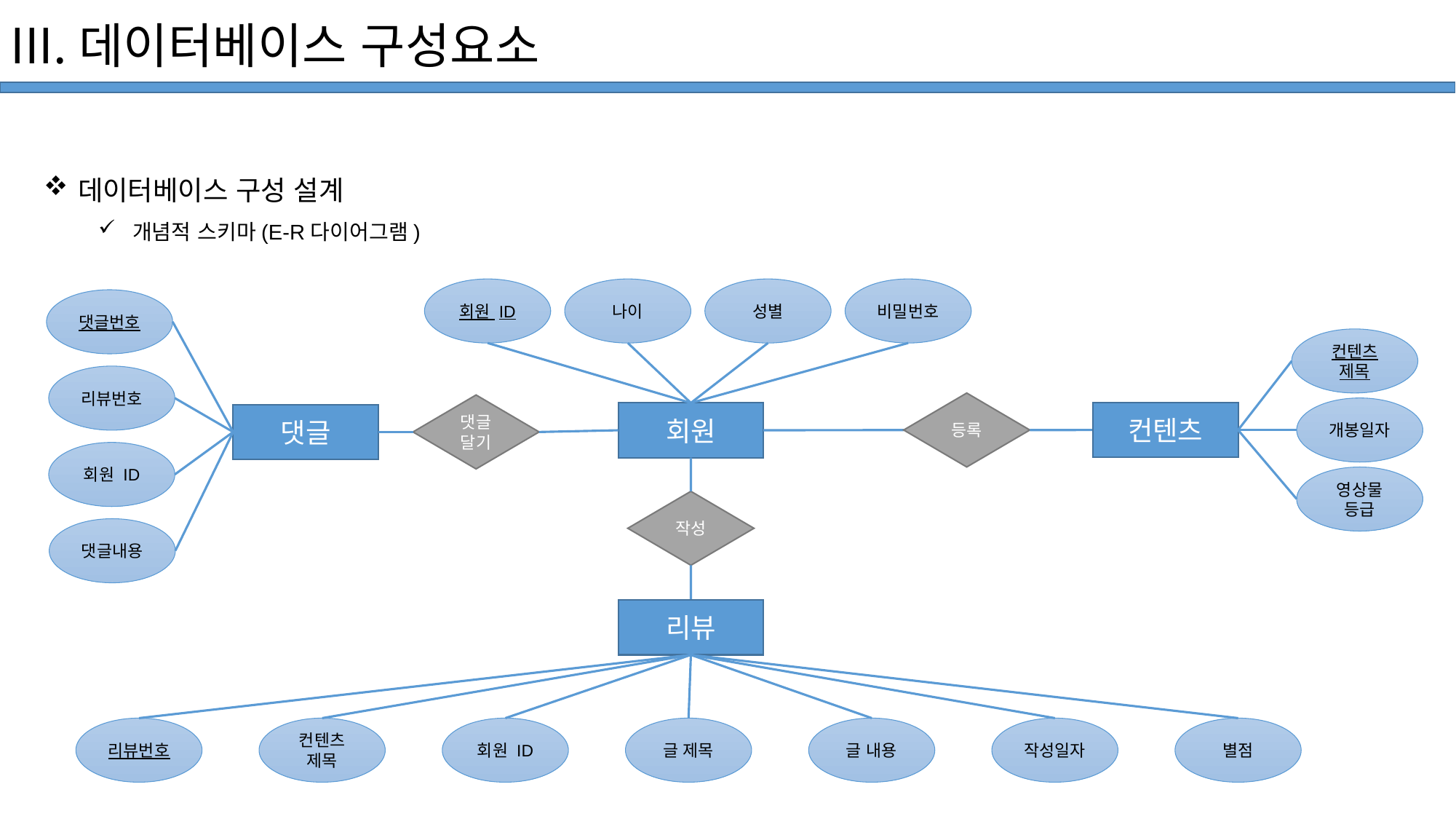

데이터베이스 구성요소

데이터베이스 구성 설계
개념적 스키마(E-R다이어그램)

성별
비밀번호
나이
회원 ID
댓글번호
컨텐츠 제목
리뷰번호
등록
댓글달기
개봉일자
컨텐츠
회원
댓글
회원 ID
영상물 등급
작성
댓글내용
리뷰
리뷰번호
컨텐츠 제목
회원 ID
글 제목
글 내용
작성일자
별점